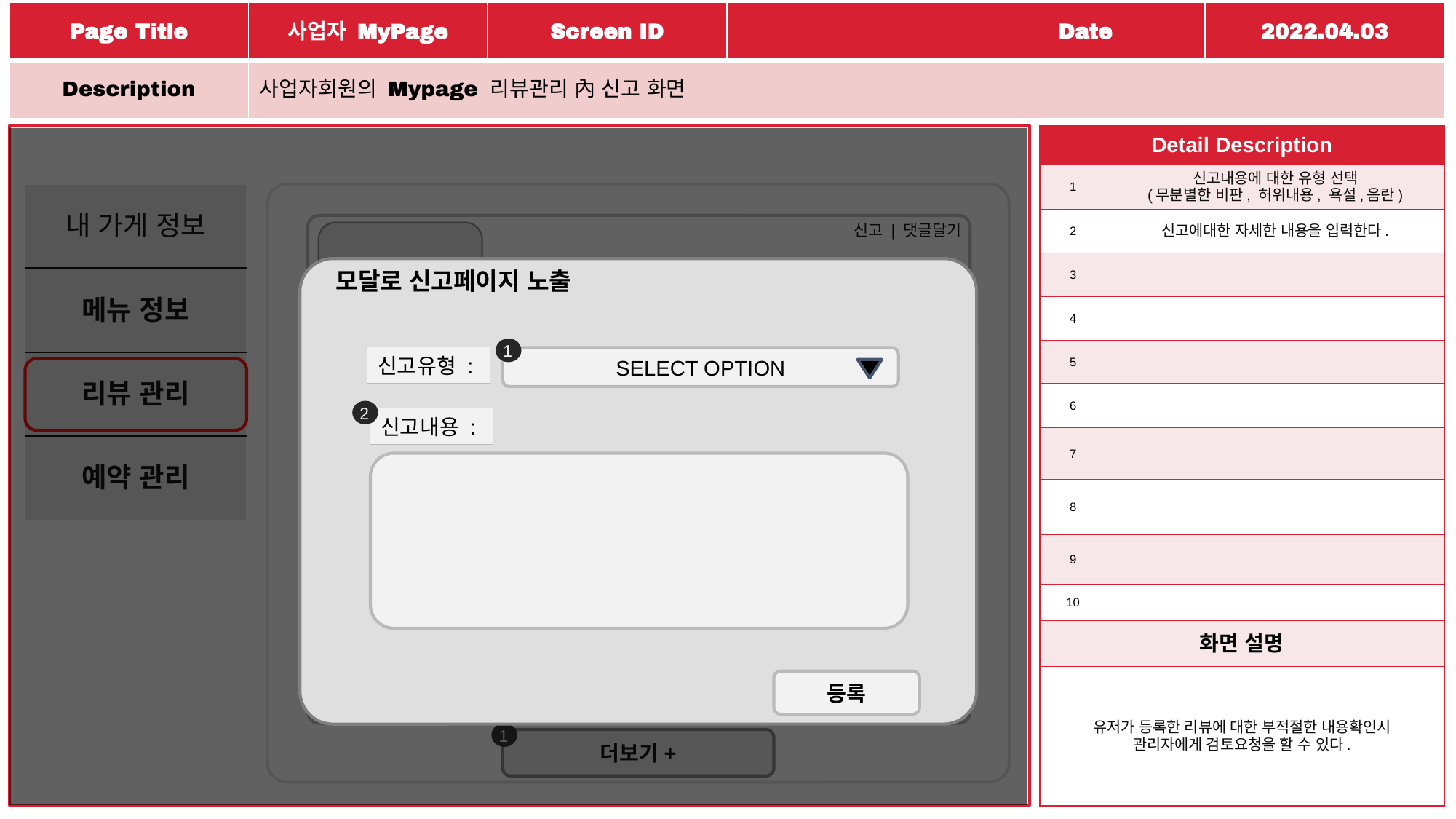

| Page Title | 사업자 MyPage | Screen ID |  | Date | 2022.04.03 |
| --- | --- | --- | --- | --- | --- |
| Description | 사업자회원의 Mypage 리뷰관리 內 신고 화면 |  |  |  |  |

| Detail Description |  |
| --- | --- |
| 1 | 신고내용에 대한 유형 선택 (무분별한 비판, 허위내용, 욕설,음란) |
| 2 | 신고에대한 자세한 내용을 입력한다. |
| 3 |  |
| 4 |  |
| 5 |  |
| 6 |  |
| 7 |  |
| 8 |  |
| 9 |  |
| 10 |  |
| 화면 설명 |  |
| 유저가 등록한 리뷰에 대한 부적절한 내용확인시 관리자에게 검토요청을 할 수 있다. |  |

| 내 가게 정보 |
| --- |
| 메뉴 정보 |
| 리뷰 관리 |
| 예약 관리 |

리뷰1
신고 | 댓글달기
리뷰사진

모달로 신고페이지 노출
신고유형 :
SELECT OPTION
신고내용 :

등록
1

리뷰2
신고 | 댓글달기
리뷰사진

2

리뷰3
신고 | 댓글달기
리뷰사진
리뷰4
신고 | 댓글달기
리뷰사진
1

더보기+